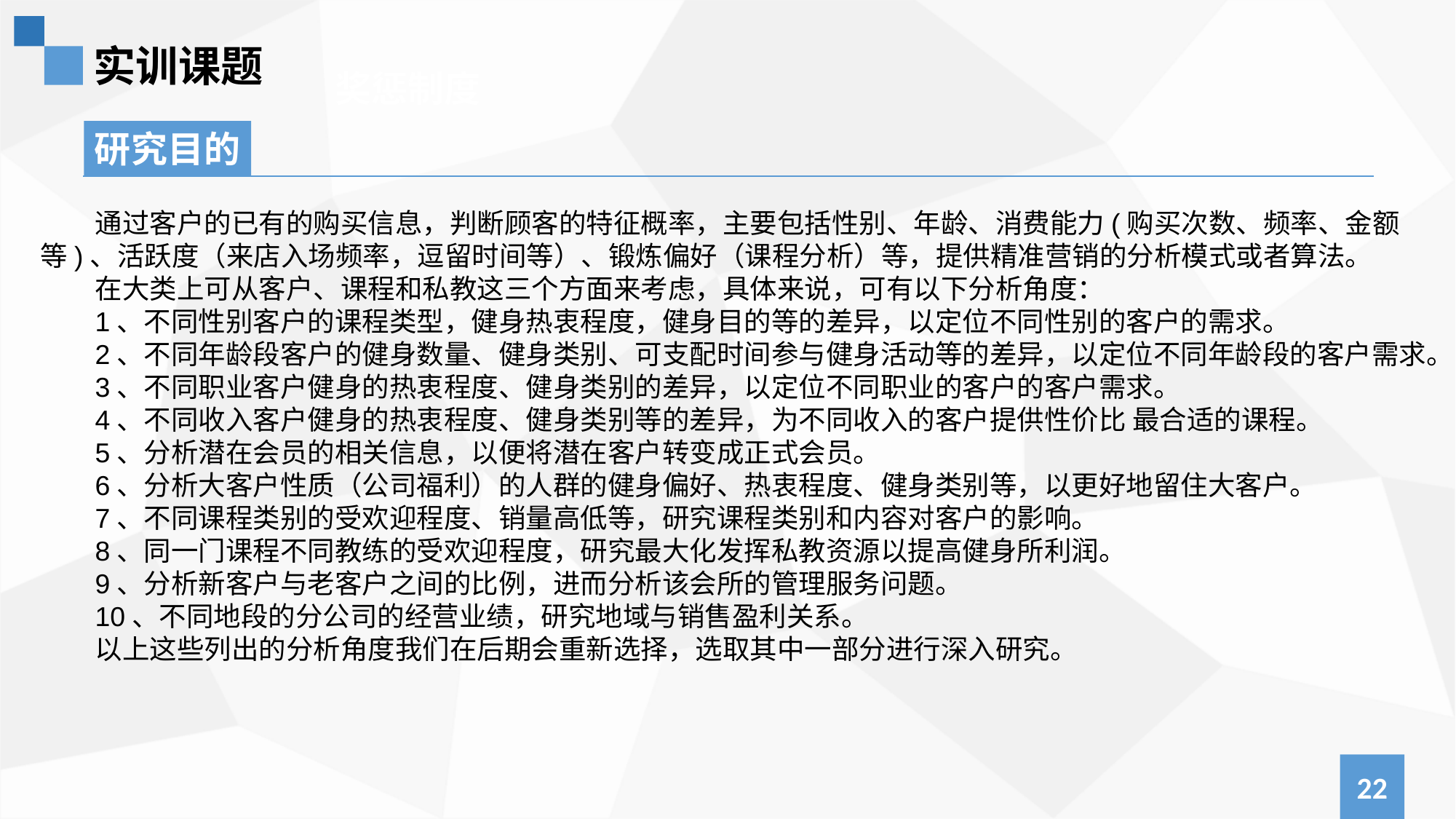

实训课题
奖惩制度
研究目的
通过客户的已有的购买信息，判断顾客的特征概率，主要包括性别、年龄、消费能力(购买次数、频率、金额等)、活跃度（来店入场频率，逗留时间等）、锻炼偏好（课程分析）等，提供精准营销的分析模式或者算法。
在大类上可从客户、课程和私教这三个方面来考虑，具体来说，可有以下分析角度：
1、不同性别客户的课程类型，健身热衷程度，健身目的等的差异，以定位不同性别的客户的需求。
2、不同年龄段客户的健身数量、健身类别、可支配时间参与健身活动等的差异，以定位不同年龄段的客户需求。
3、不同职业客户健身的热衷程度、健身类别的差异，以定位不同职业的客户的客户需求。
4、不同收入客户健身的热衷程度、健身类别等的差异，为不同收入的客户提供性价比 最合适的课程。
5、分析潜在会员的相关信息，以便将潜在客户转变成正式会员。
6、分析大客户性质（公司福利）的人群的健身偏好、热衷程度、健身类别等，以更好地留住大客户。
7、不同课程类别的受欢迎程度、销量高低等，研究课程类别和内容对客户的影响。
8、同一门课程不同教练的受欢迎程度，研究最大化发挥私教资源以提高健身所利润。
9、分析新客户与老客户之间的比例，进而分析该会所的管理服务问题。
10、不同地段的分公司的经营业绩，研究地域与销售盈利关系。
以上这些列出的分析角度我们在后期会重新选择，选取其中一部分进行深入研究。

22